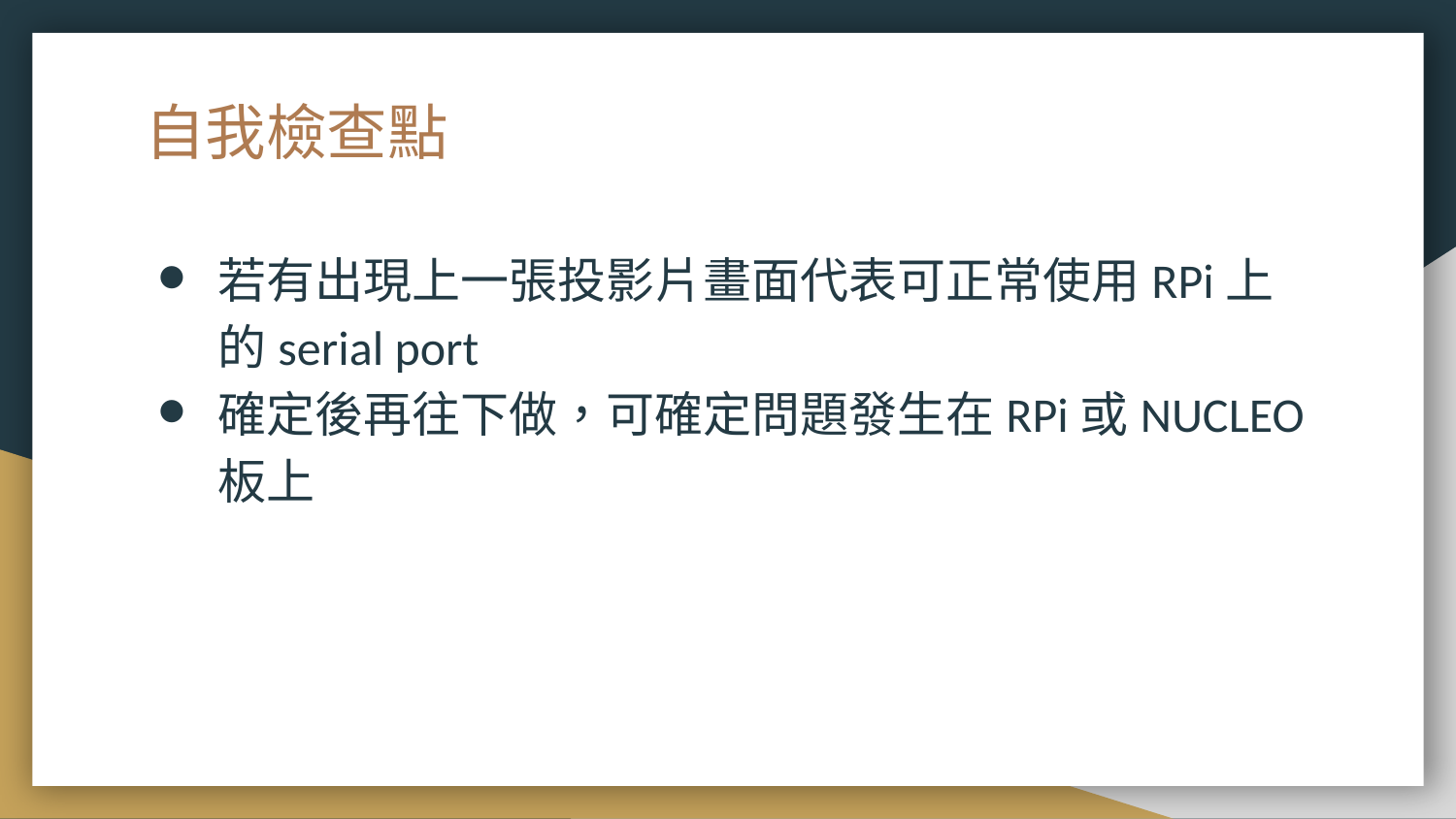

# 自我檢查點
若有出現上一張投影片畫面代表可正常使用RPi上的serial port
確定後再往下做，可確定問題發生在RPi或NUCLEO板上